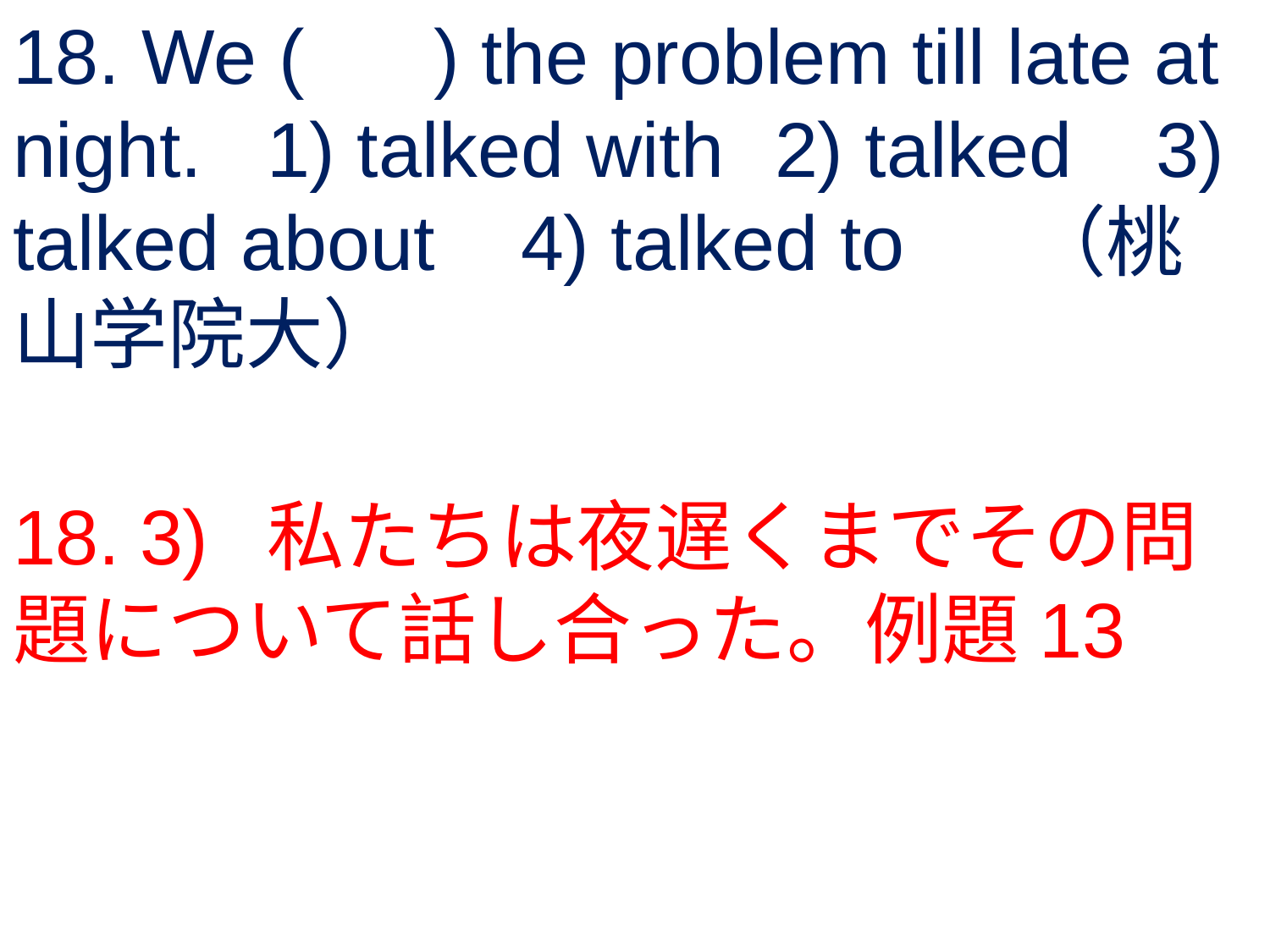

# 18. We (      ) the problem till late at night.	1) talked with	2) talked	3) talked about	4) talked to	（桃山学院大）
18.	3) 	私たちは夜遅くまでその問題について話し合った。例題13